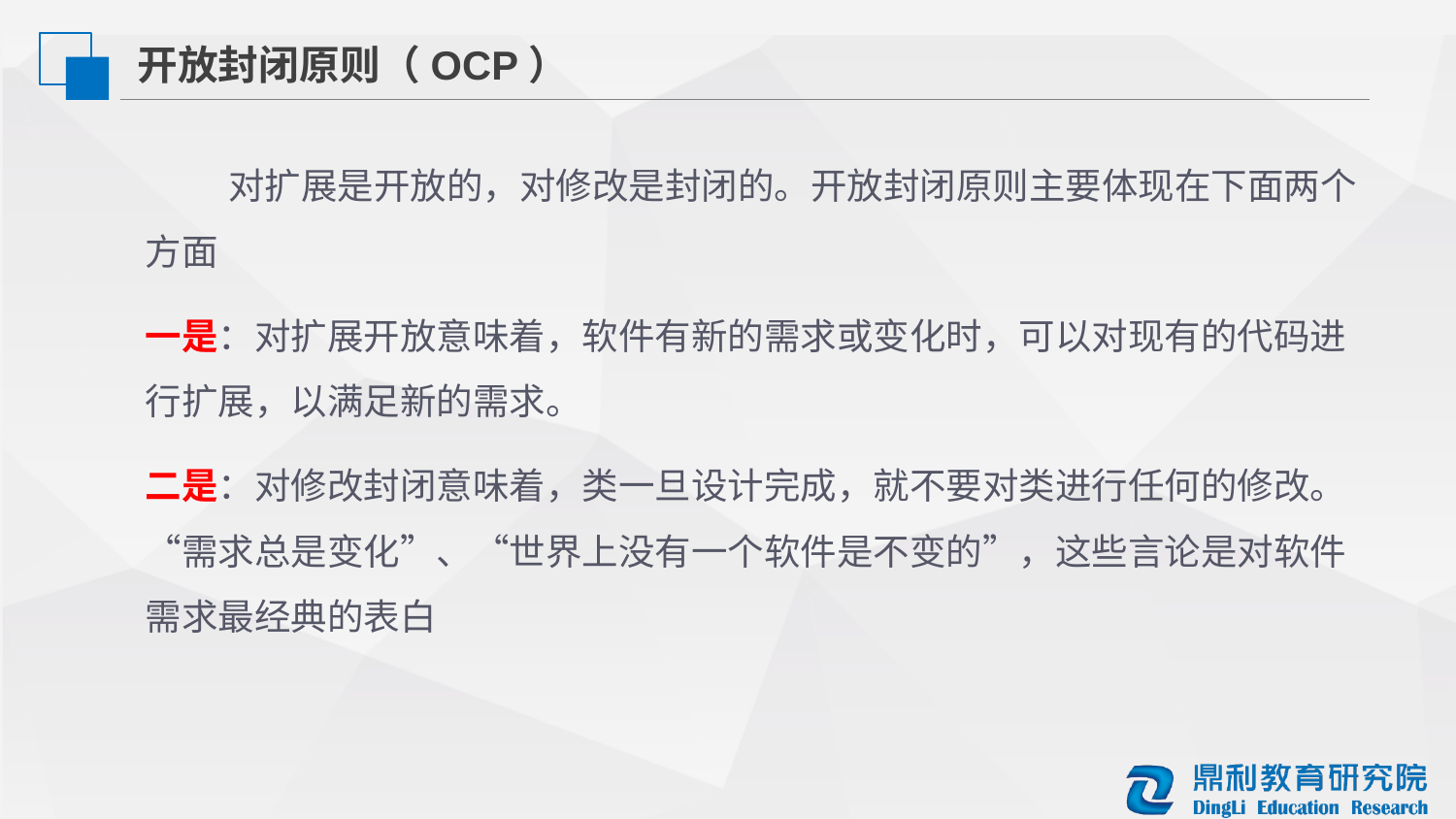

开放封闭原则（OCP）
         对扩展是开放的，对修改是封闭的。开放封闭原则主要体现在下面两个方面
一是：对扩展开放意味着，软件有新的需求或变化时，可以对现有的代码进行扩展，以满足新的需求。
二是：对修改封闭意味着，类一旦设计完成，就不要对类进行任何的修改。“需求总是变化”、“世界上没有一个软件是不变的”，这些言论是对软件需求最经典的表白